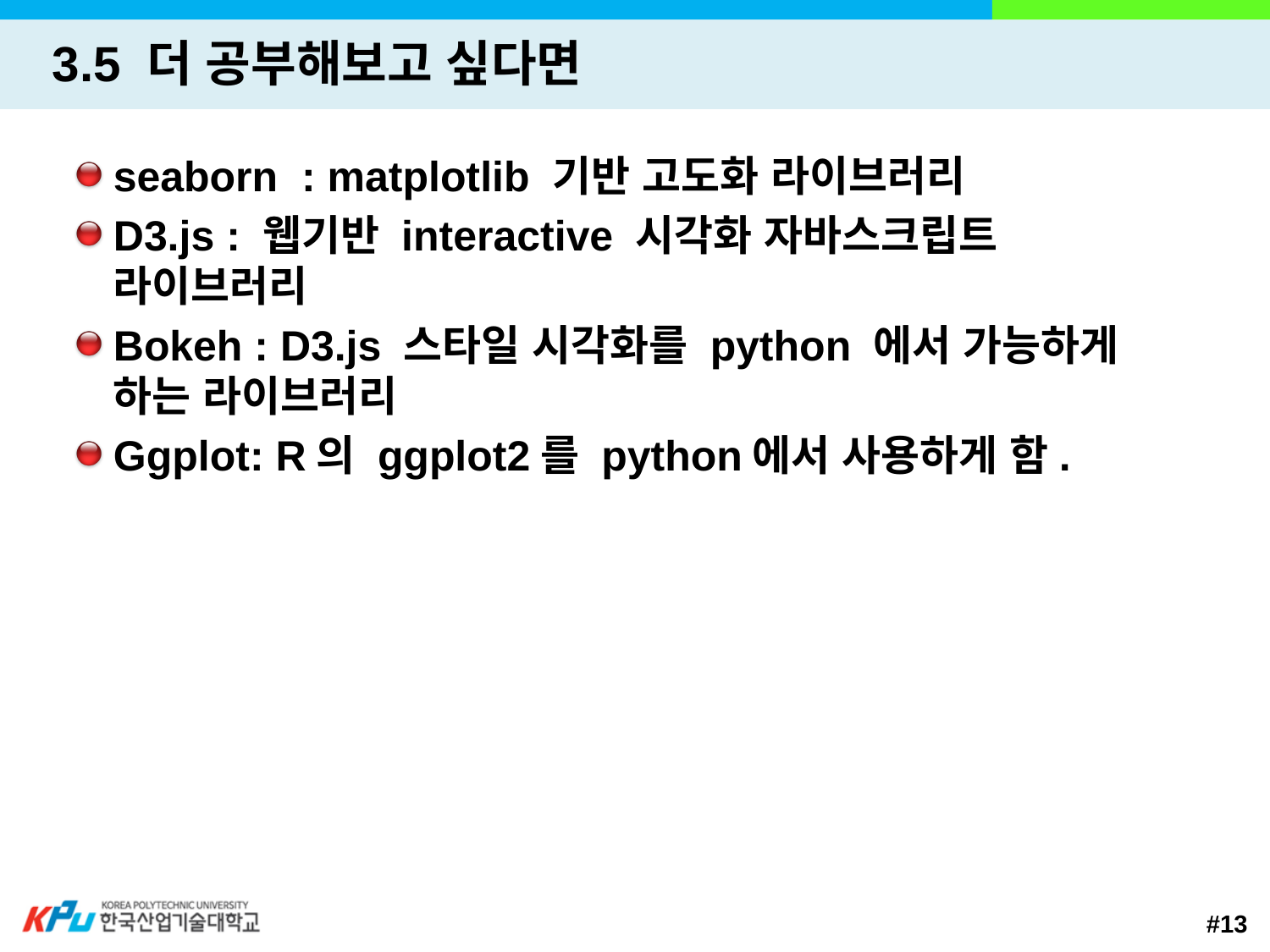

# 3.5 더 공부해보고 싶다면
seaborn  : matplotlib 기반 고도화 라이브러리
D3.js : 웹기반 interactive 시각화 자바스크립트 라이브러리
Bokeh : D3.js 스타일 시각화를 python 에서 가능하게 하는 라이브러리
Ggplot: R의 ggplot2를 python에서 사용하게 함.